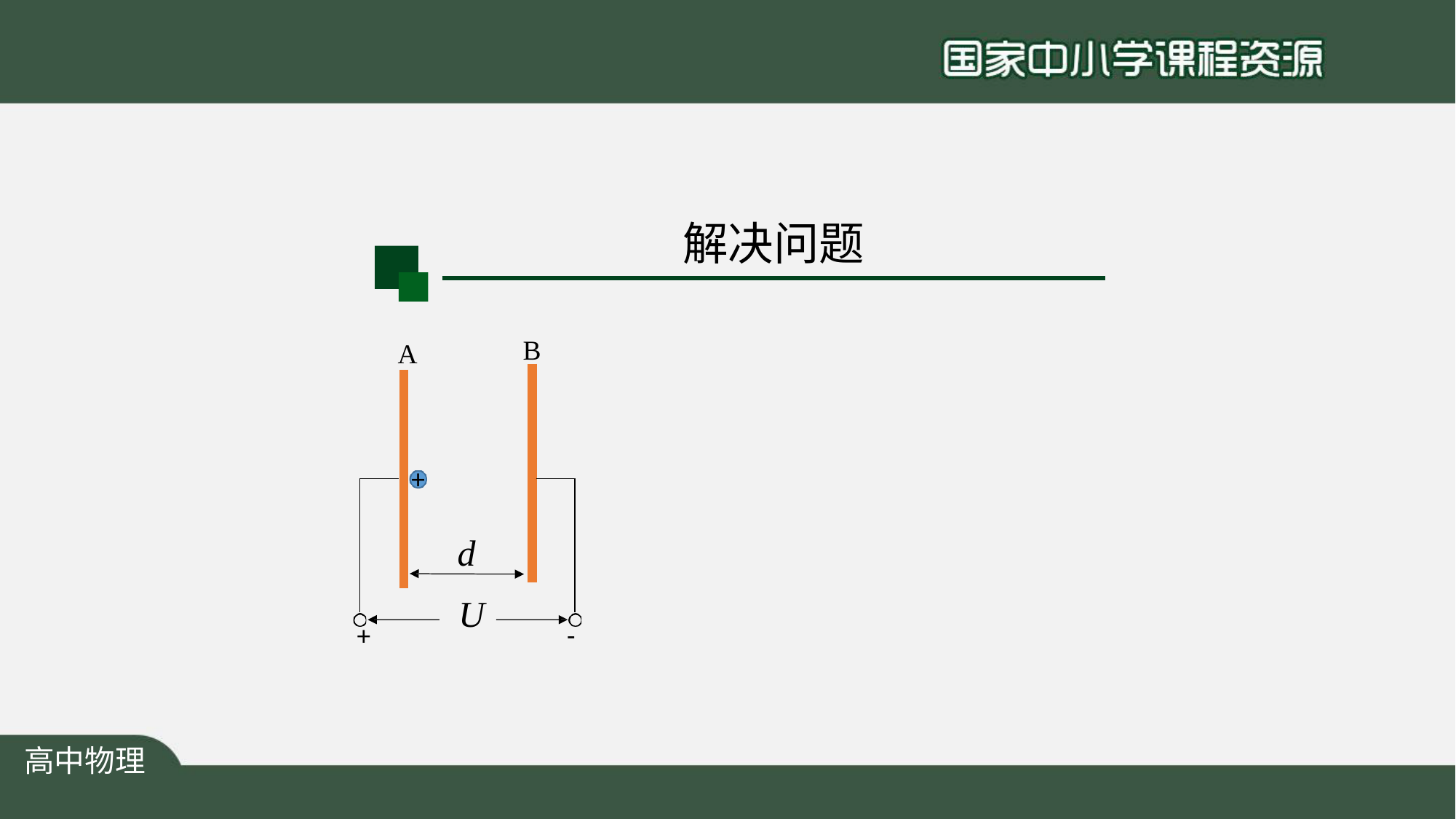

# 解决问题

B
A

+

d  U

+
-
高中物理